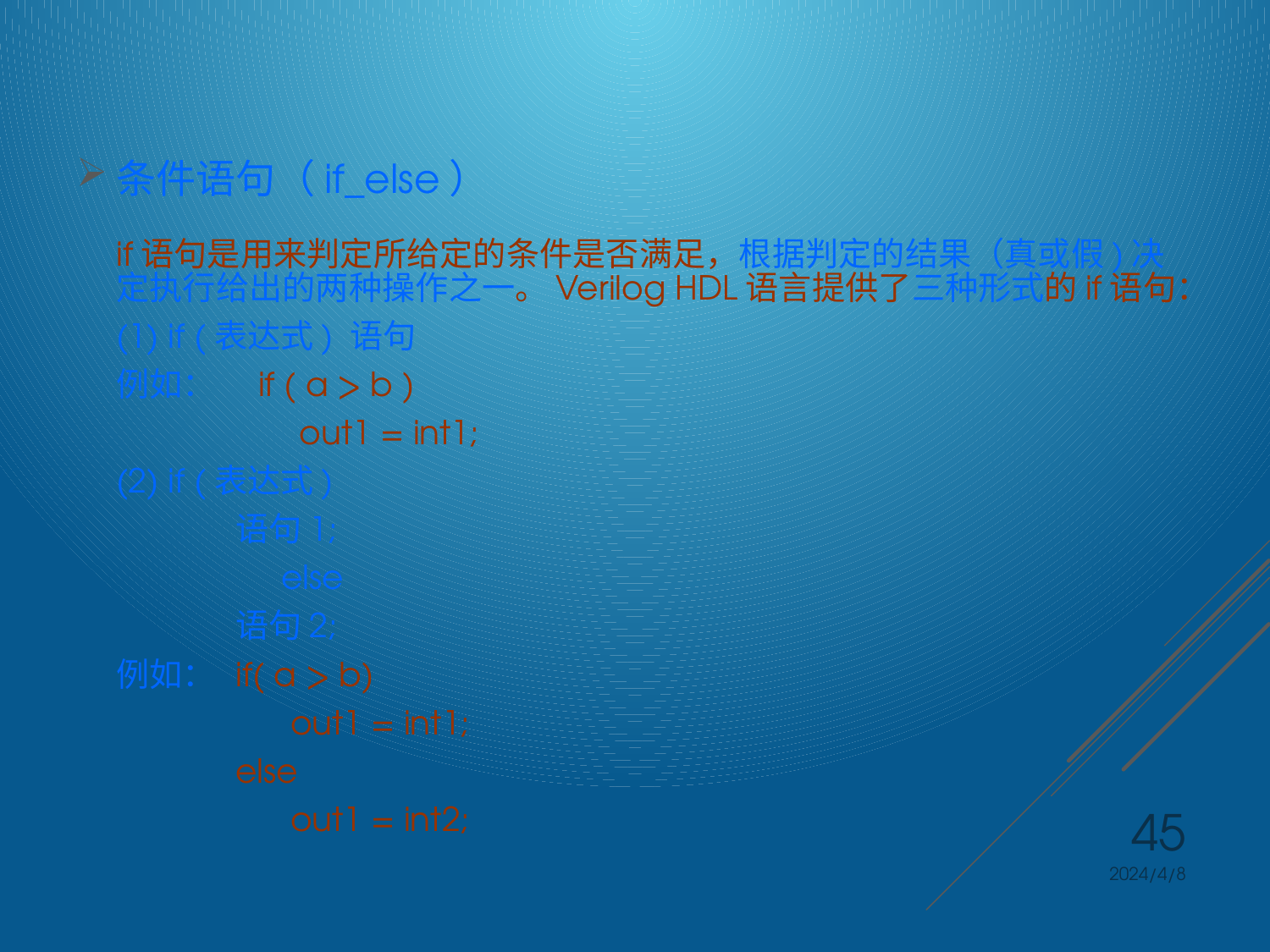

条件语句（if_else）

	if语句是用来判定所给定的条件是否满足，根据判定的结果（真或假)决定执行给出的两种操作之一。Verilog HDL语言提供了三种形式的if语句：
		(1) if (表达式) 语句
	例如：	  if ( a > b )
        		       out1 = int1;
		(2) if (表达式)
         		语句1;
      	     else
         		语句2;
	例如：	if( a > b)
           		      out1 = int1;
         		else
           		      out1 = int2;

45
2024/4/8